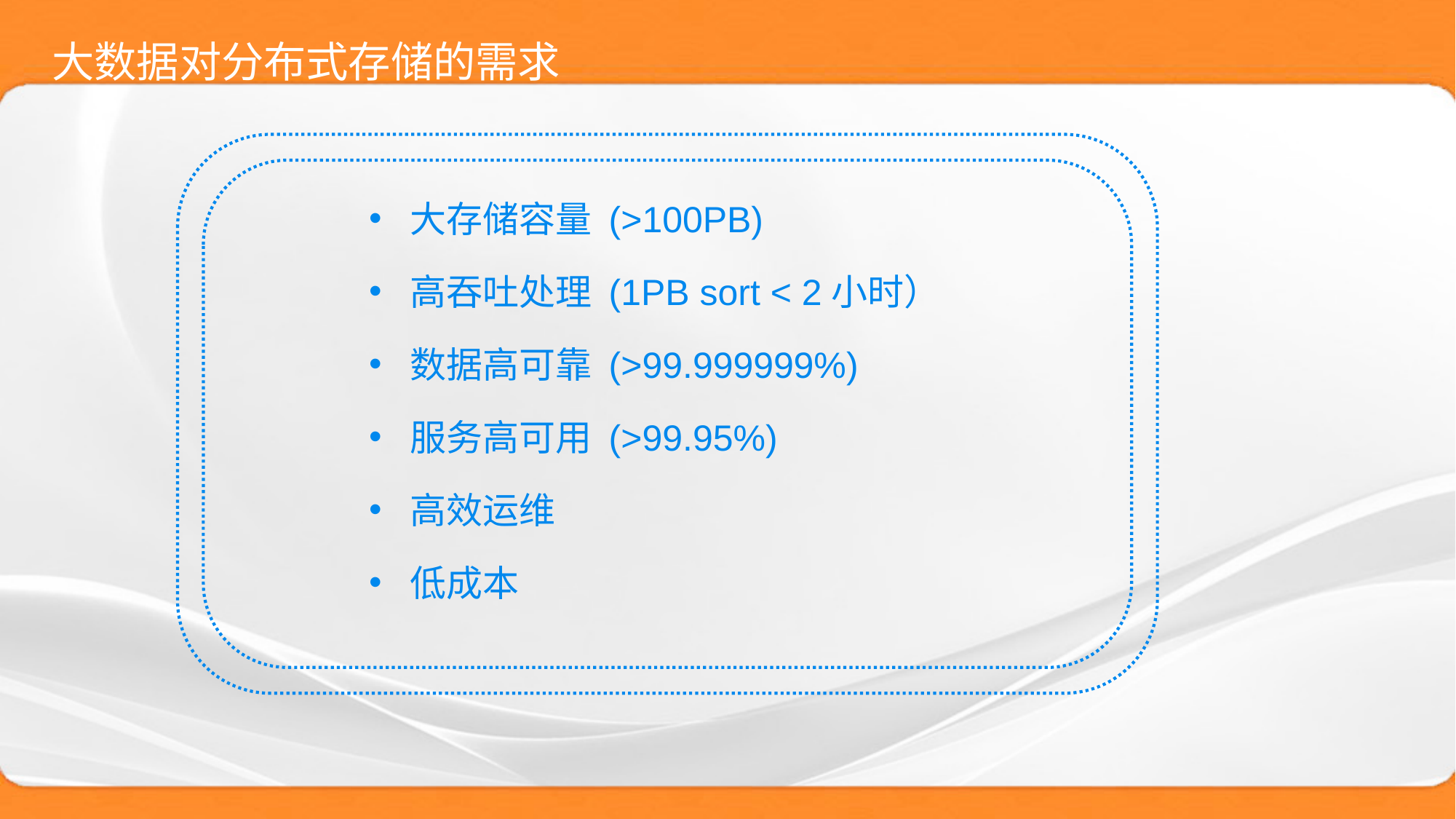

大数据对分布式存储的需求

大存储容量 (>100PB)
高吞吐处理 (1PB sort < 2小时）
数据高可靠 (>99.999999%)
服务高可用 (>99.95%)
高效运维
低成本